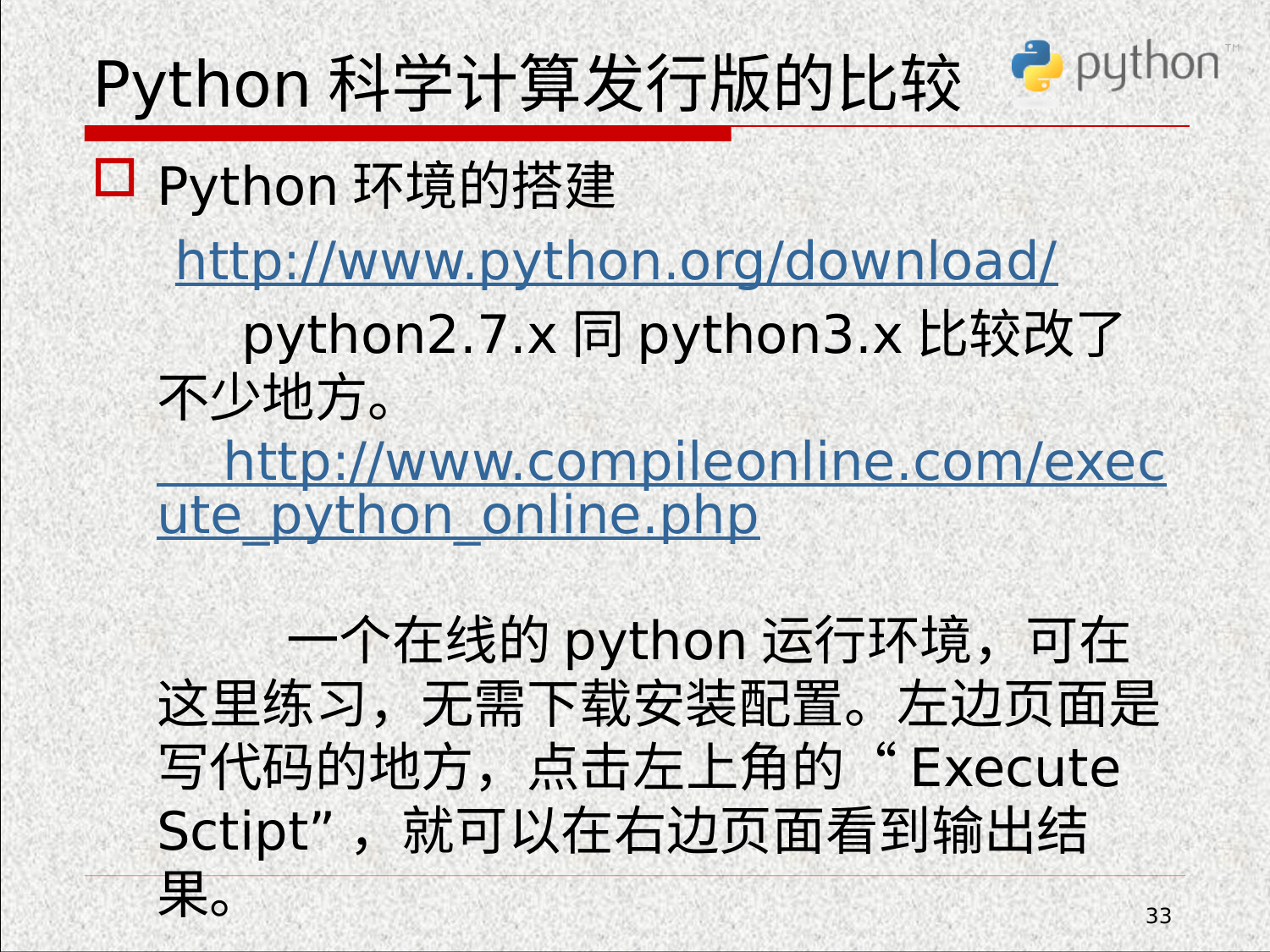

# Python科学计算发行版的比较
Python环境的搭建
     http://www.python.org/download/
         python2.7.x同python3.x比较改了不少地方。    http://www.compileonline.com/execute_python_online.php
       一个在线的python运行环境，可在这里练习，无需下载安装配置。左边页面是写代码的地方，点击左上角的“Execute Sctipt”，就可以在右边页面看到输出结果。

33